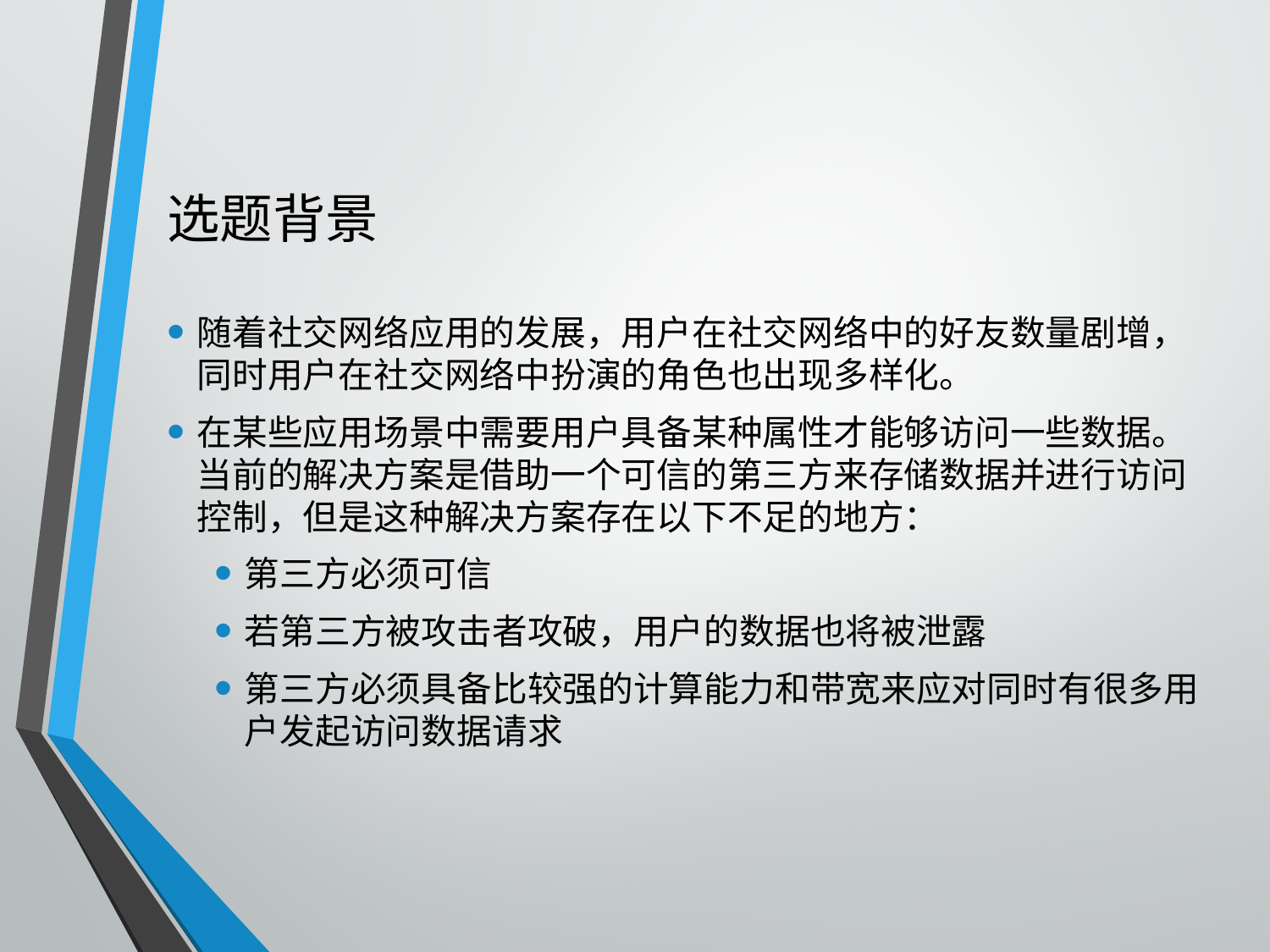

# 选题背景
随着社交网络应用的发展，用户在社交网络中的好友数量剧增，同时用户在社交网络中扮演的角色也出现多样化。
在某些应用场景中需要用户具备某种属性才能够访问一些数据。当前的解决方案是借助一个可信的第三方来存储数据并进行访问控制，但是这种解决方案存在以下不足的地方：
第三方必须可信
若第三方被攻击者攻破，用户的数据也将被泄露
第三方必须具备比较强的计算能力和带宽来应对同时有很多用户发起访问数据请求